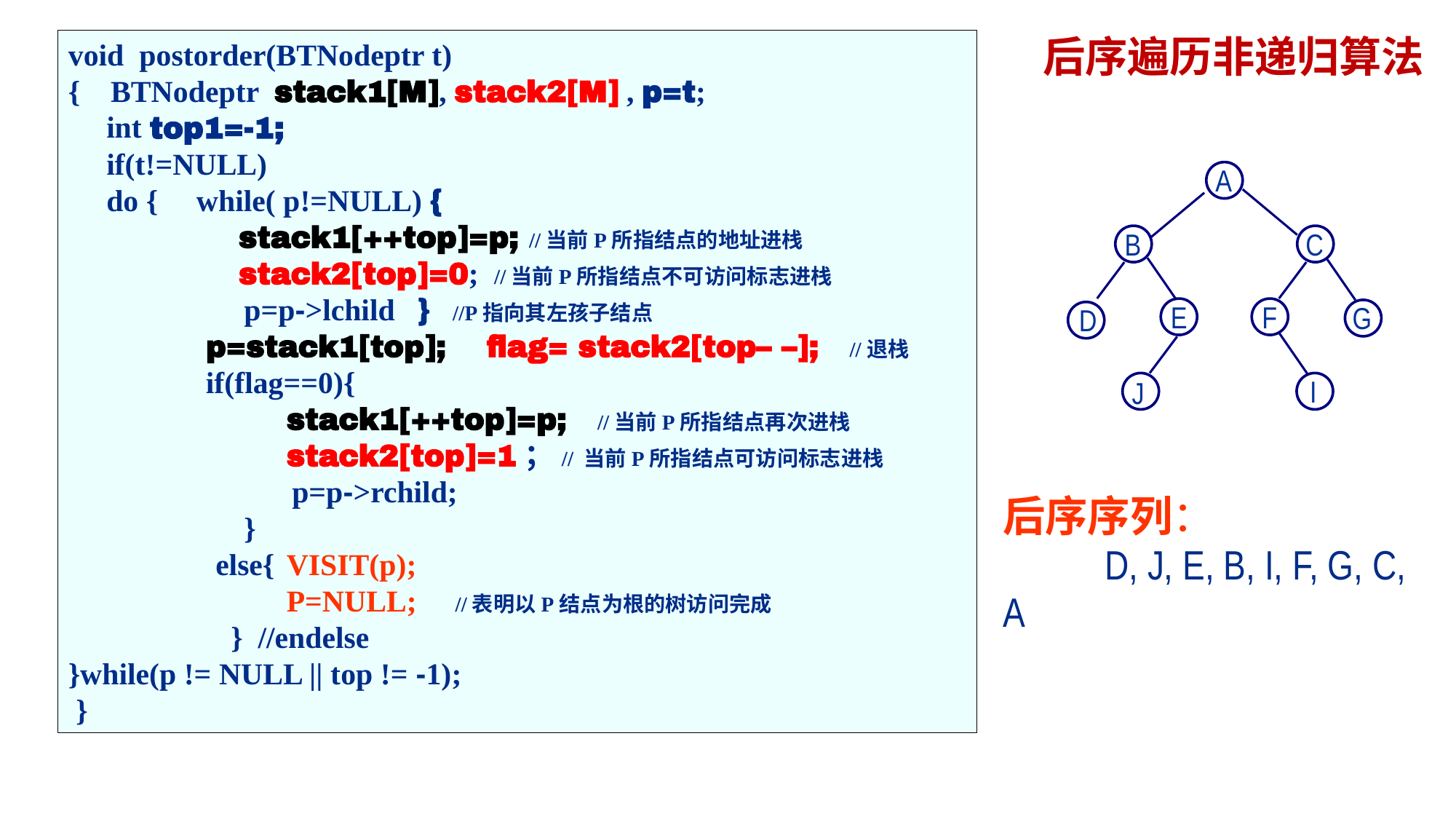

后序遍历非递归算法
void  postorder(BTNodeptr t)
{    BTNodeptr  stack1[M], stack2[M] , p=t;
     int top1=-1;
     if(t!=NULL)
     do {     while( p!=NULL) {
	      stack1[++top]=p; //当前P所指结点的地址进栈
       	        stack2[top]=0;  //当前P所指结点不可访问标志进栈
                       p=p->lchild   }   //P指向其左孩子结点
                  p=stack1[top];    flag= stack2[top– –];   //退栈
                  if(flag==0){
		stack1[++top]=p;   //当前P所指结点再次进栈
		stack2[top]=1；// 当前P所指结点可访问标志进栈
 	               p=p->rchild;
                       }
	     else{	VISIT(p);
		P=NULL;     //表明以P结点为根的树访问完成
	       }  //endelse
}while(p != NULL || top != -1);
 }
A

B
C

E
F
G
D

I
J

后序序列：
    D, J, E, B, I, F, G, C,  A